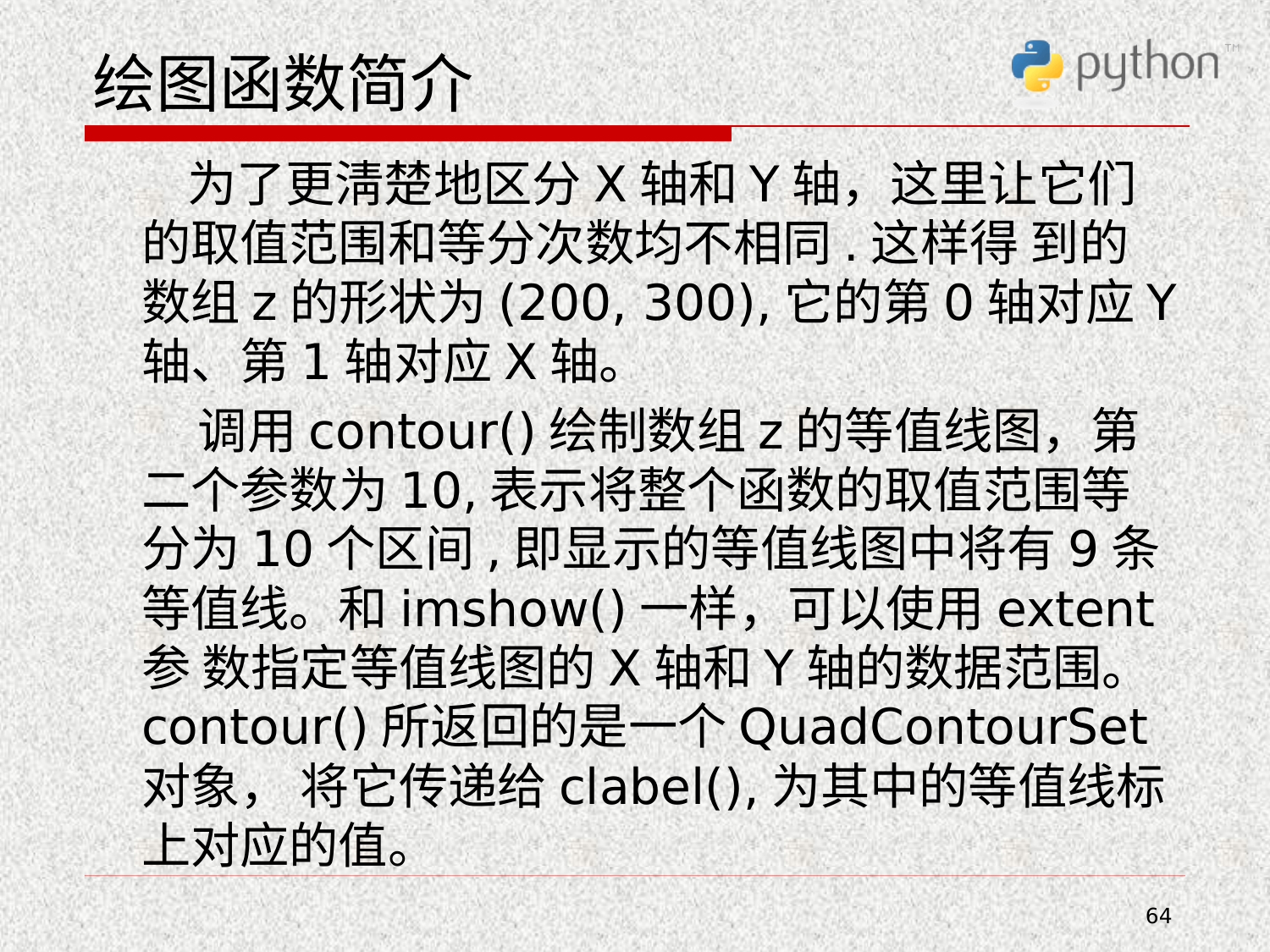

# 绘图函数简介
         为了更淸楚地区分X轴和Y轴，这里让它们的取值范围和等分次数均不相同.这样得 到的数组z的形状为(200, 300),它的第0轴对应Y轴、第1轴对应X轴。
          调用contour()绘制数组z的等值线图，第二个参数为10,表示将整个函数的取值范围等 分为10个区间,即显示的等值线图中将有9条等值线。和imshow()一样，可以使用extent参 数指定等值线图的X轴和Y轴的数据范围。contour()所返回的是一个QuadContourSet对象， 将它传递给clabel(),为其中的等值线标上对应的值。
64